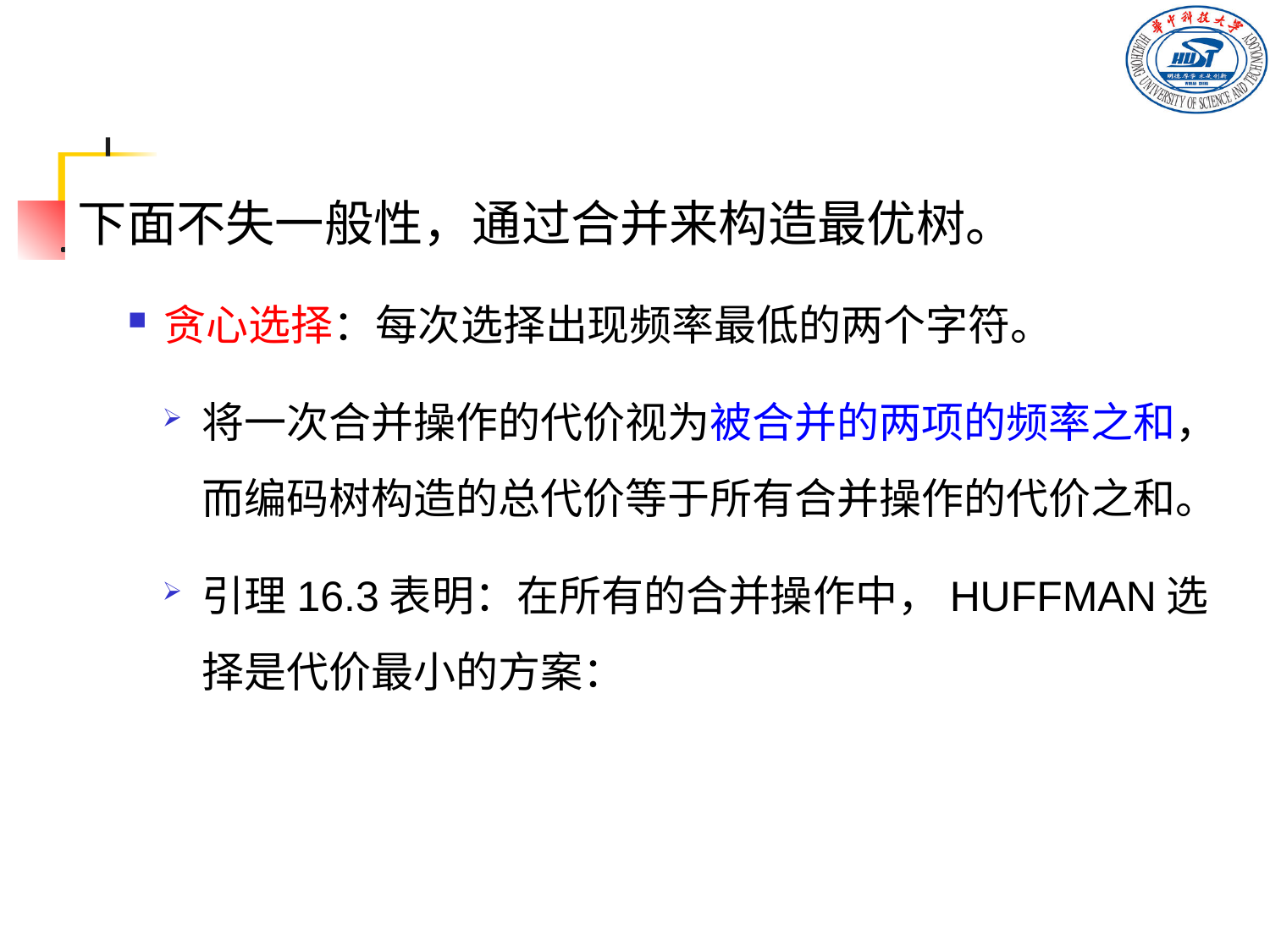

下面不失一般性，通过合并来构造最优树。
贪心选择：每次选择出现频率最低的两个字符。
将一次合并操作的代价视为被合并的两项的频率之和，而编码树构造的总代价等于所有合并操作的代价之和。
引理16.3表明：在所有的合并操作中，HUFFMAN选择是代价最小的方案：